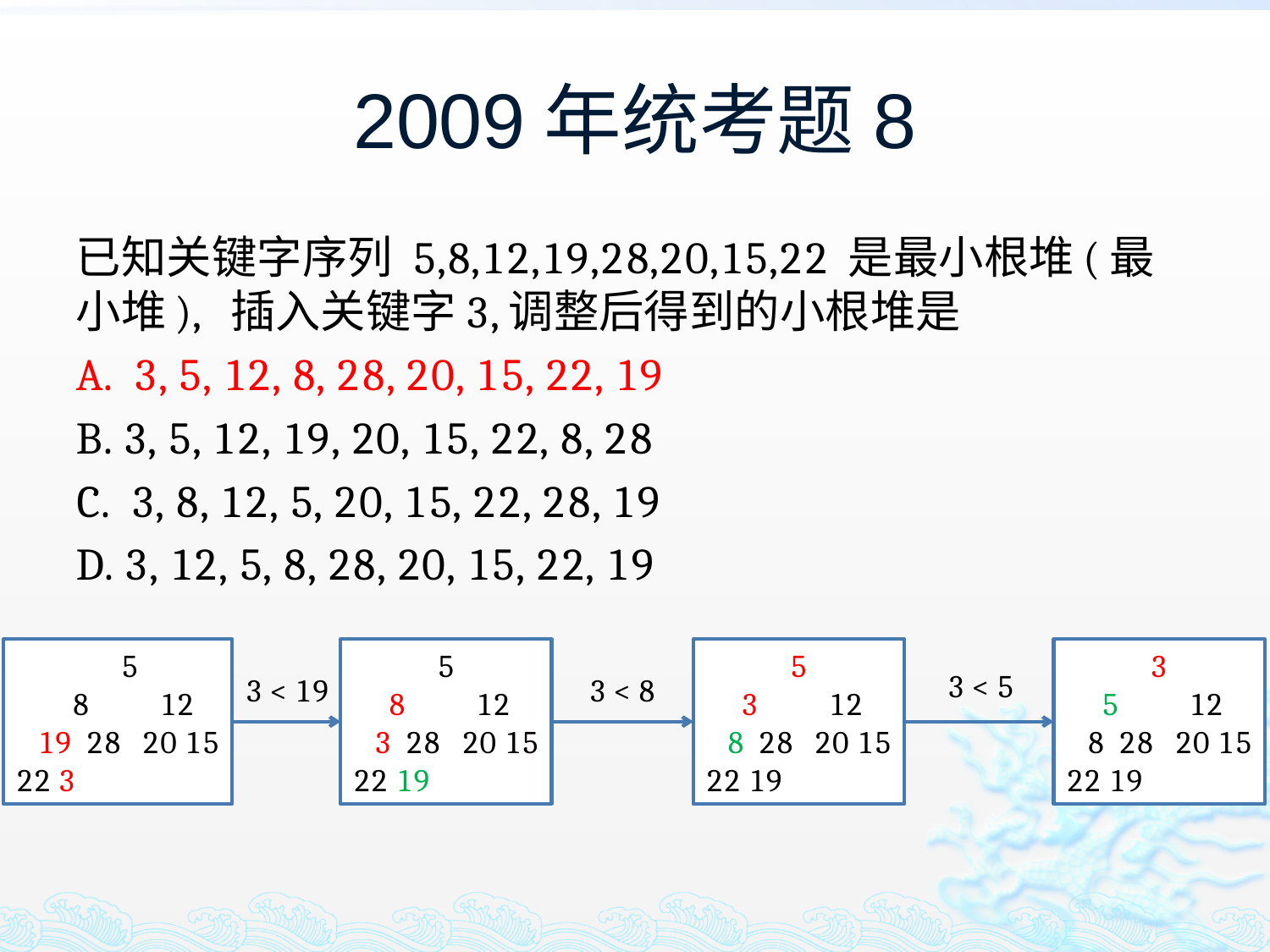

# 2009年统考题8
已知关键字序列 5,8,12,19,28,20,15,22 是最小根堆(最小堆),  插入关键字3,调整后得到的小根堆是
A.  3, 5, 12, 8, 28, 20, 15, 22, 19
B. 3, 5, 12, 19, 20, 15, 22, 8, 28
C.  3, 8, 12, 5, 20, 15, 22, 28, 19
D. 3, 12, 5, 8, 28, 20, 15, 22, 19
            3
     5          12
   8  28   20 15
22 19
            5
     3          12
   8  28   20 15
22 19
               5
        8          12
   19  28   20 15
22 3
            5
     8          12
   3  28   20 15
22 19
3 < 5
3 < 19
3 < 8